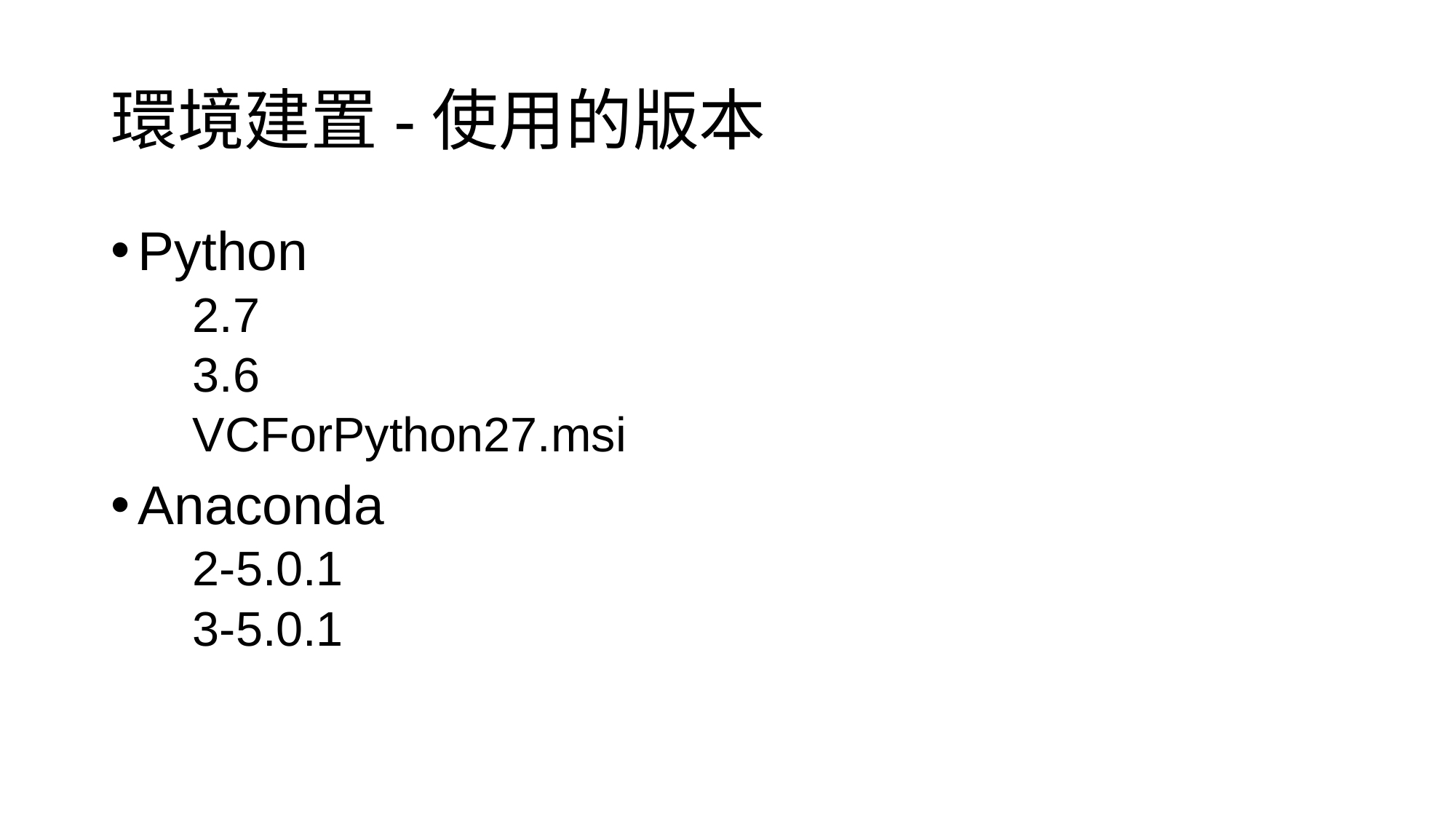

# 環境建置-使用的版本
Python
2.7
3.6
VCForPython27.msi
Anaconda
2-5.0.1
3-5.0.1